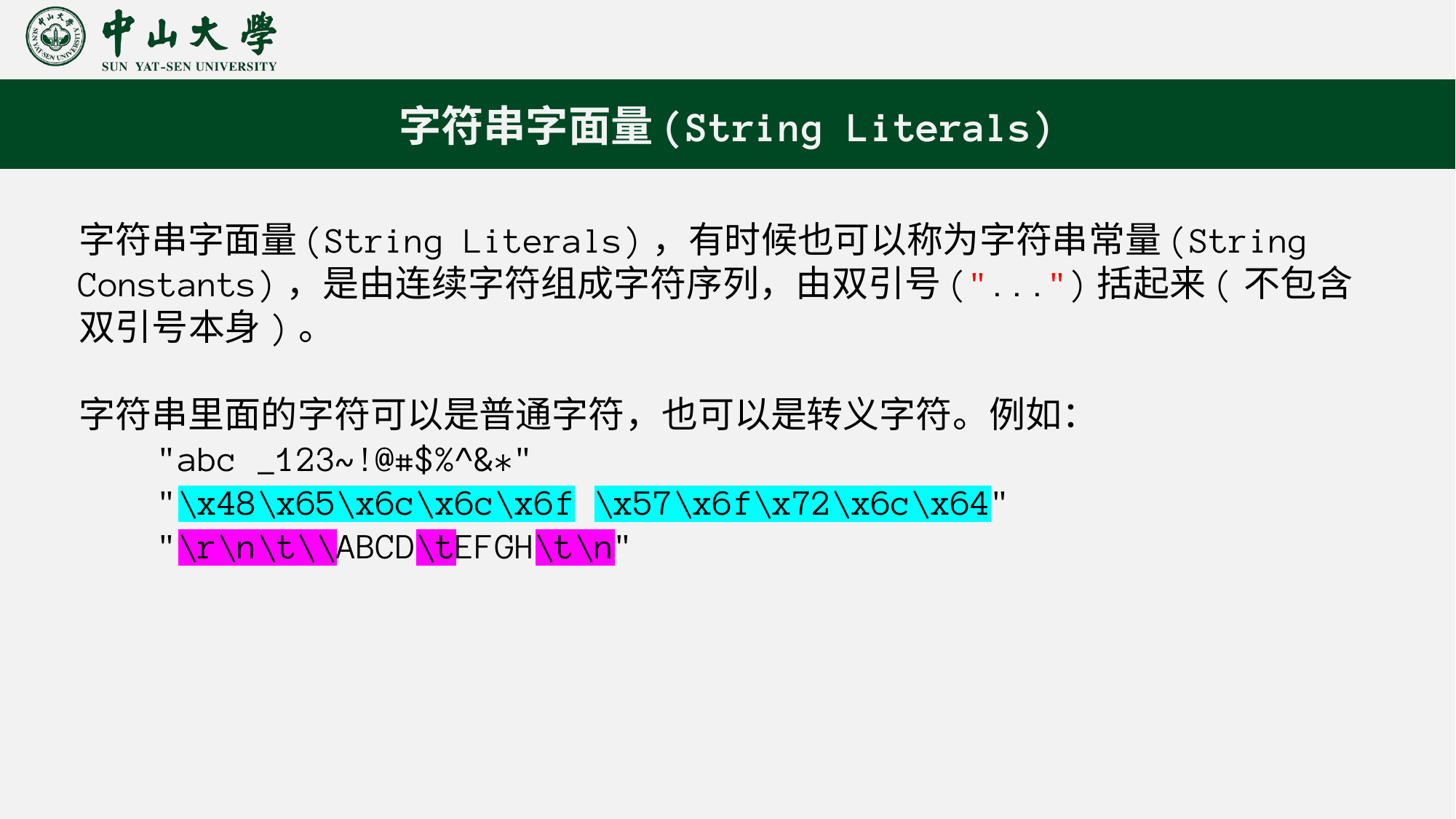

字符串字面量(String Literals)
字符串字面量(String Literals)，有时候也可以称为字符串常量(String Constants)，是由连续字符组成字符序列，由双引号("...")括起来(不包含双引号本身)。

字符串里面的字符可以是普通字符，也可以是转义字符。例如：
    "abc _123~!@#$%^&*"
    "\x48\x65\x6c\x6c\x6f \x57\x6f\x72\x6c\x64"
    "\r\n\t\\ABCD\tEFGH\t\n"